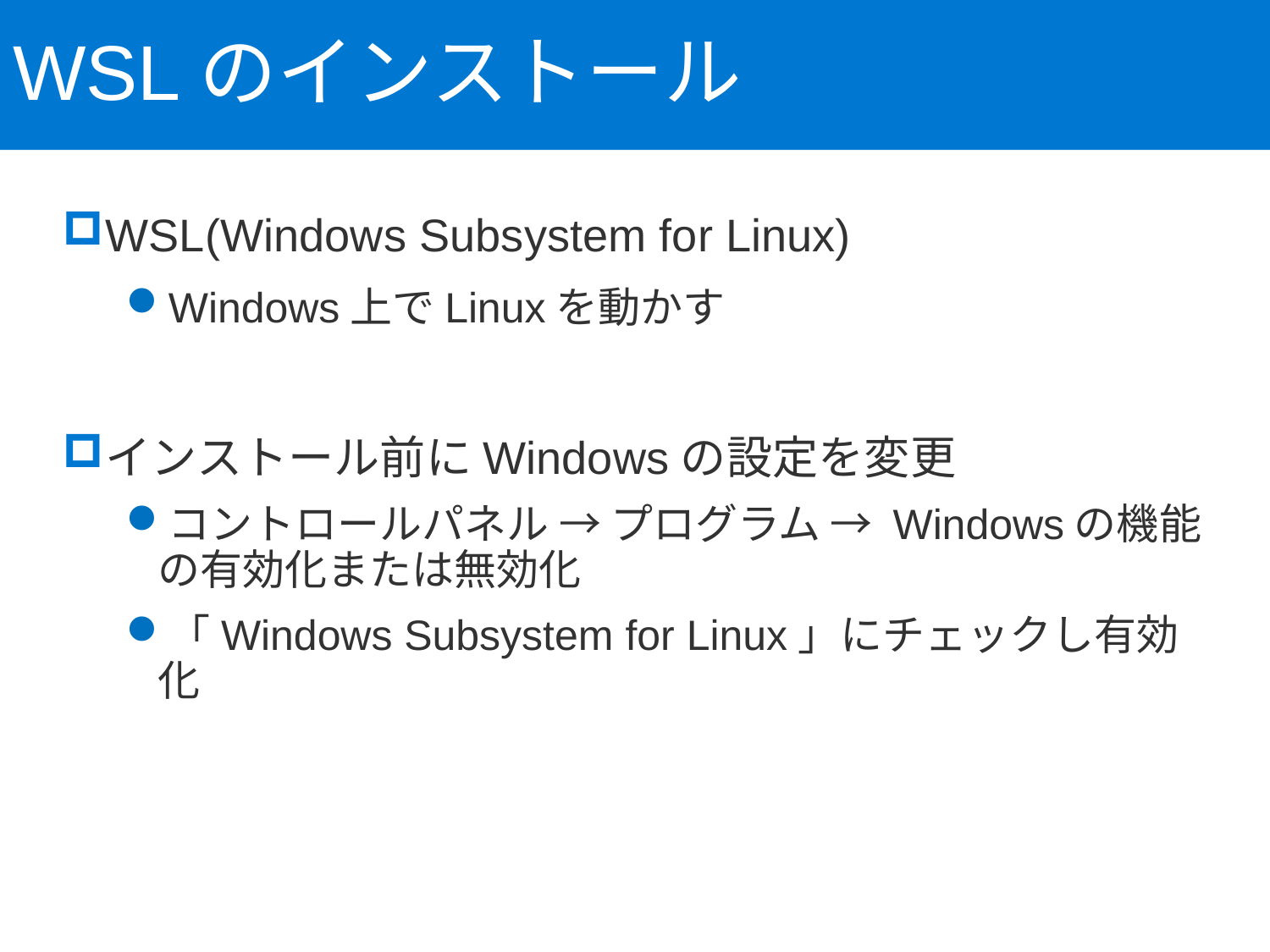

# WSLのインストール
1
WSL(Windows Subsystem for Linux)
Windows上でLinuxを動かす

インストール前にWindowsの設定を変更
コントロールパネル → プログラム → Windowsの機能の有効化または無効化
「Windows Subsystem for Linux」にチェックし有効化